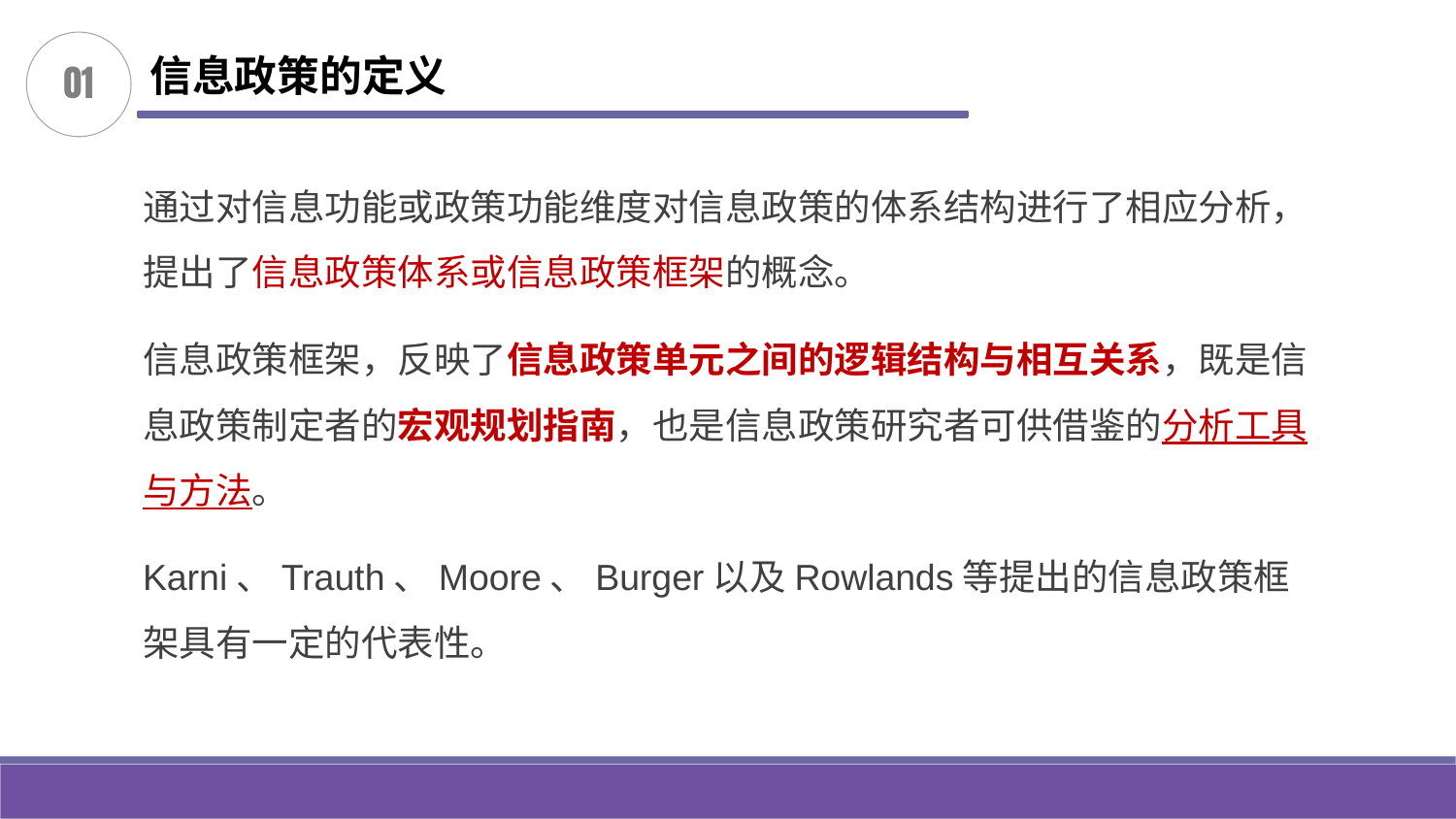

01
信息政策的定义

通过对信息功能或政策功能维度对信息政策的体系结构进行了相应分析，提出了信息政策体系或信息政策框架的概念。
信息政策框架，反映了信息政策单元之间的逻辑结构与相互关系，既是信息政策制定者的宏观规划指南，也是信息政策研究者可供借鉴的分析工具与方法。
Karni、Trauth、Moore、Burger以及Rowlands等提出的信息政策框架具有一定的代表性。